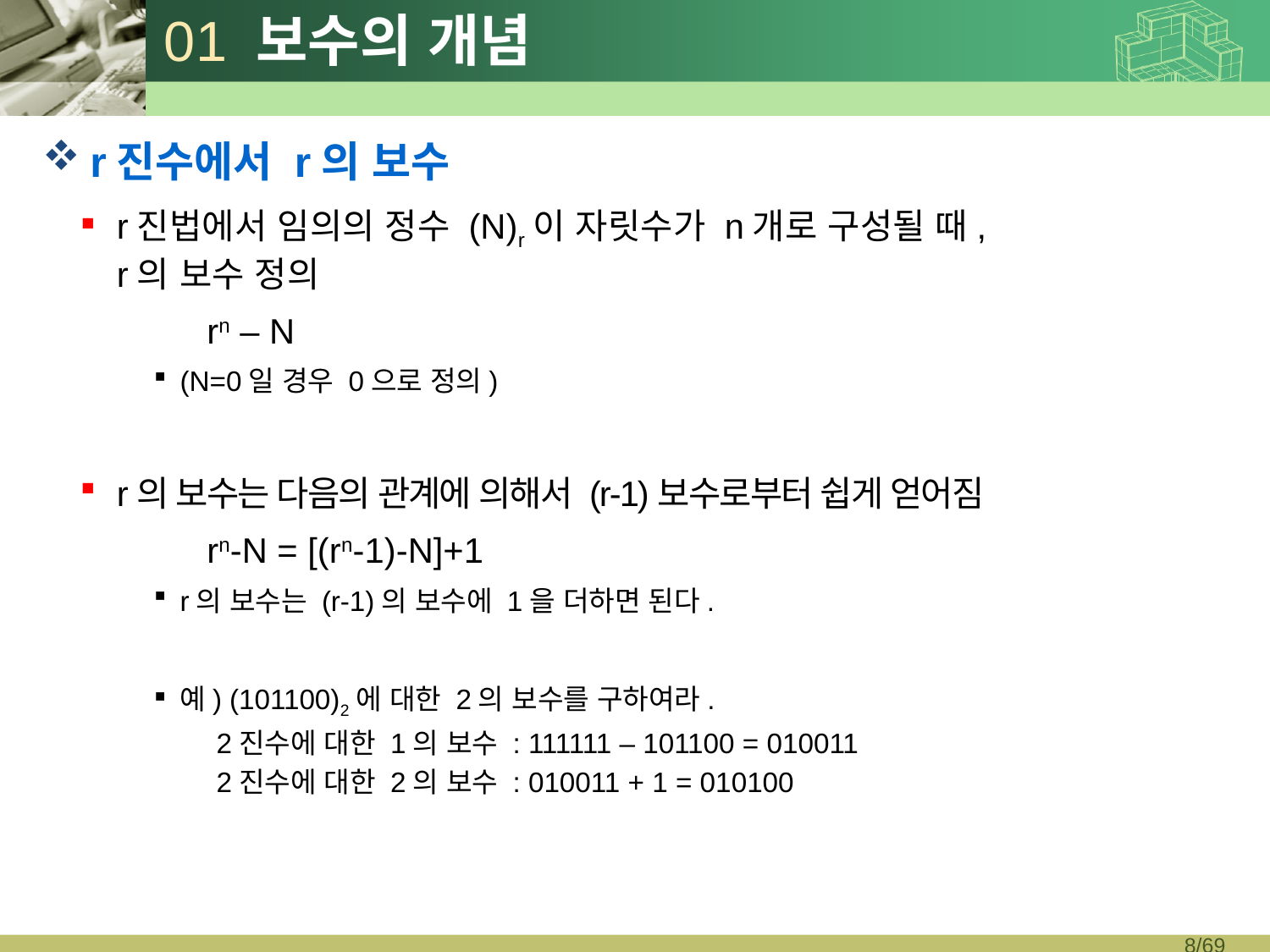

# 01 보수의 개념
r진수에서 r의 보수
r진법에서 임의의 정수 (N)r이 자릿수가 n개로 구성될 때,
r의 보수 정의
	rn – N
(N=0일 경우 0으로 정의)

r의 보수는 다음의 관계에 의해서 (r-1)보수로부터 쉽게 얻어짐
	rn-N = [(rn-1)-N]+1
r의 보수는 (r-1)의 보수에 1을 더하면 된다.

예) (101100)2에 대한 2의 보수를 구하여라.
        2진수에 대한 1의 보수 : 111111 – 101100 = 010011
        2진수에 대한 2의 보수 : 010011 + 1 = 010100